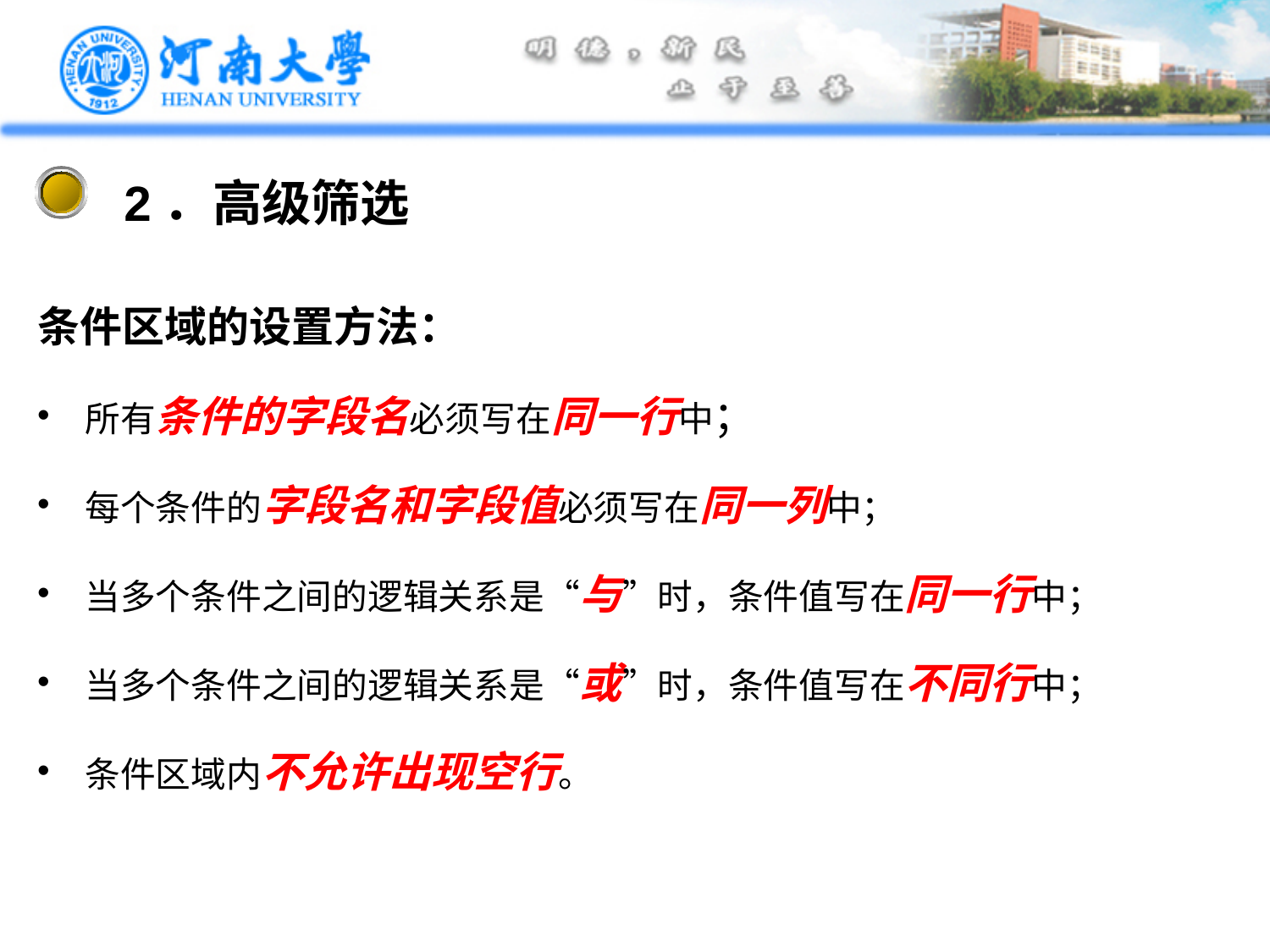

2．高级筛选

条件区域的设置方法：
所有条件的字段名必须写在同一行中；
每个条件的字段名和字段值必须写在同一列中；
当多个条件之间的逻辑关系是“与”时，条件值写在同一行中；
当多个条件之间的逻辑关系是“或”时，条件值写在不同行中；
条件区域内不允许出现空行。